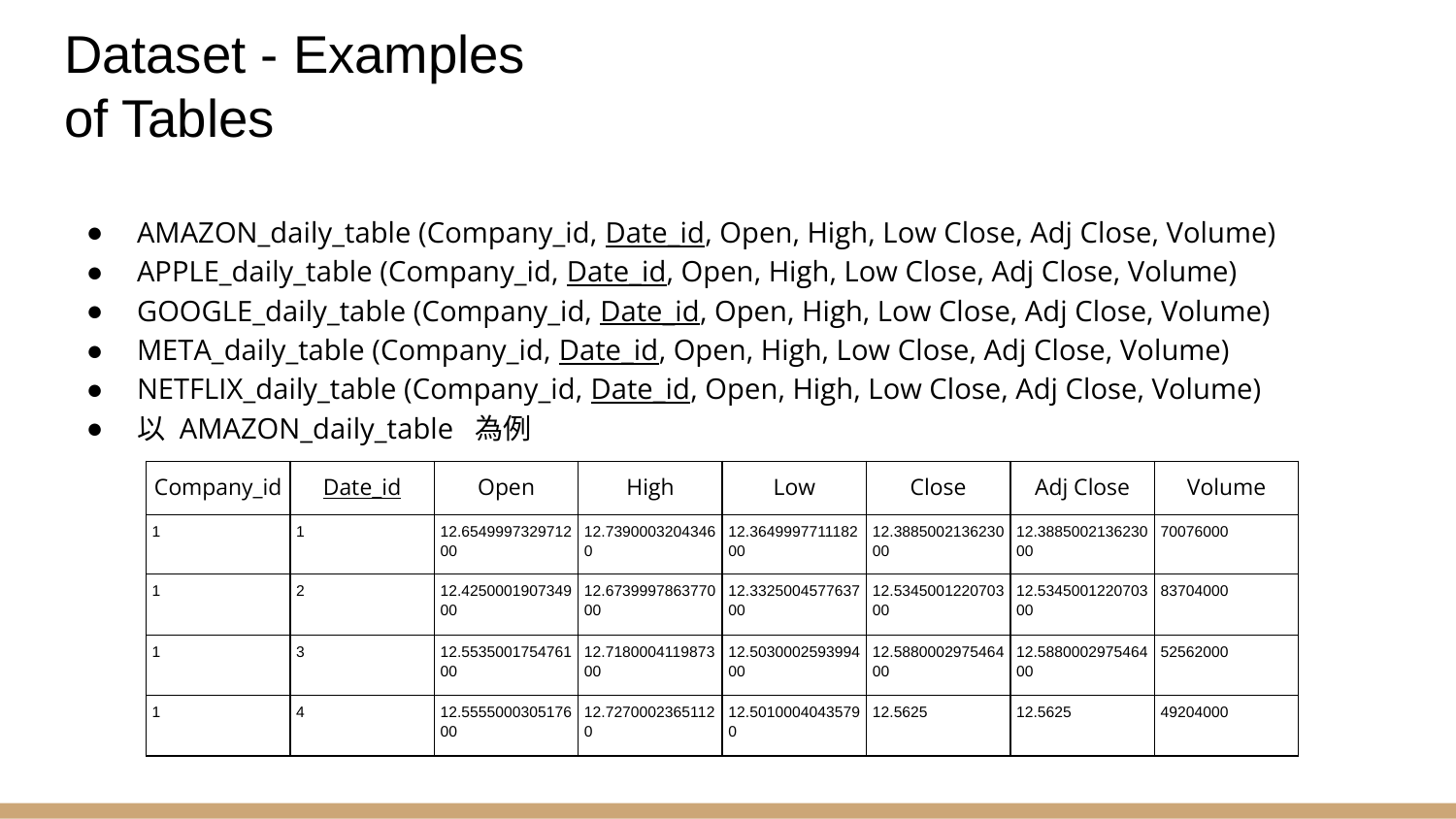

# Dataset - Examples of Tables
AMAZON_daily_table (Company_id, Date_id, Open, High, Low Close, Adj Close, Volume)
APPLE_daily_table (Company_id, Date_id, Open, High, Low Close, Adj Close, Volume)
GOOGLE_daily_table (Company_id, Date_id, Open, High, Low Close, Adj Close, Volume)
META_daily_table (Company_id, Date_id, Open, High, Low Close, Adj Close, Volume)
NETFLIX_daily_table (Company_id, Date_id, Open, High, Low Close, Adj Close, Volume)
以 AMAZON_daily_table  為例
| Company\_id | Date\_id | Open | High | Low | Close | Adj Close | Volume |
| --- | --- | --- | --- | --- | --- | --- | --- |
| 1 | 1 | 12.654999732971200 | 12.73900032043460 | 12.364999771118200 | 12.388500213623000 | 12.388500213623000 | 70076000 |
| 1 | 2 | 12.425000190734900 | 12.673999786377000 | 12.332500457763700 | 12.534500122070300 | 12.534500122070300 | 83704000 |
| 1 | 3 | 12.553500175476100 | 12.718000411987300 | 12.503000259399400 | 12.588000297546400 | 12.588000297546400 | 52562000 |
| 1 | 4 | 12.555500030517600 | 12.72700023651120 | 12.50100040435790 | 12.5625 | 12.5625 | 49204000 |